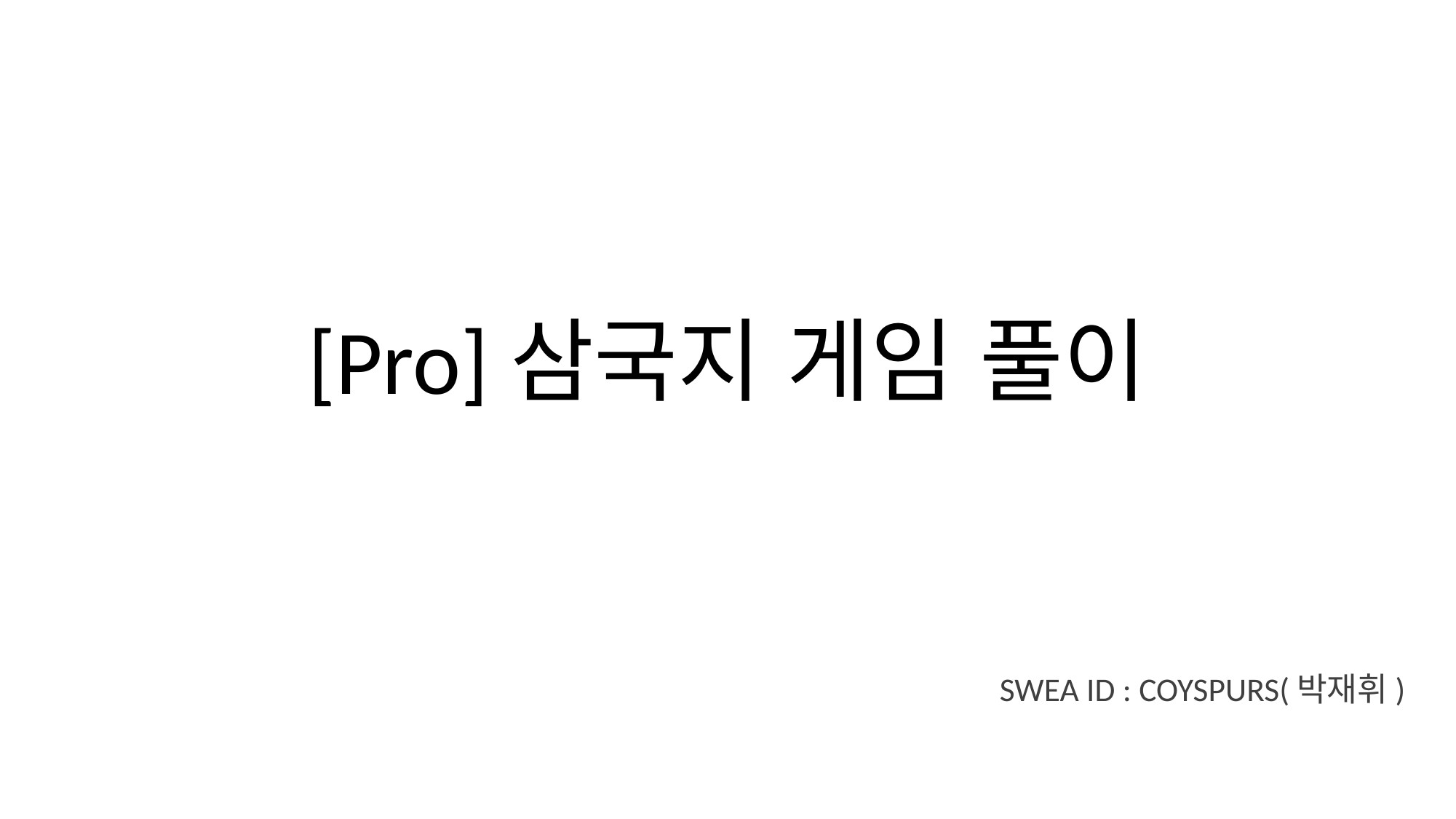

# [Pro]삼국지 게임 풀이
SWEA ID : COYSPURS(박재휘)